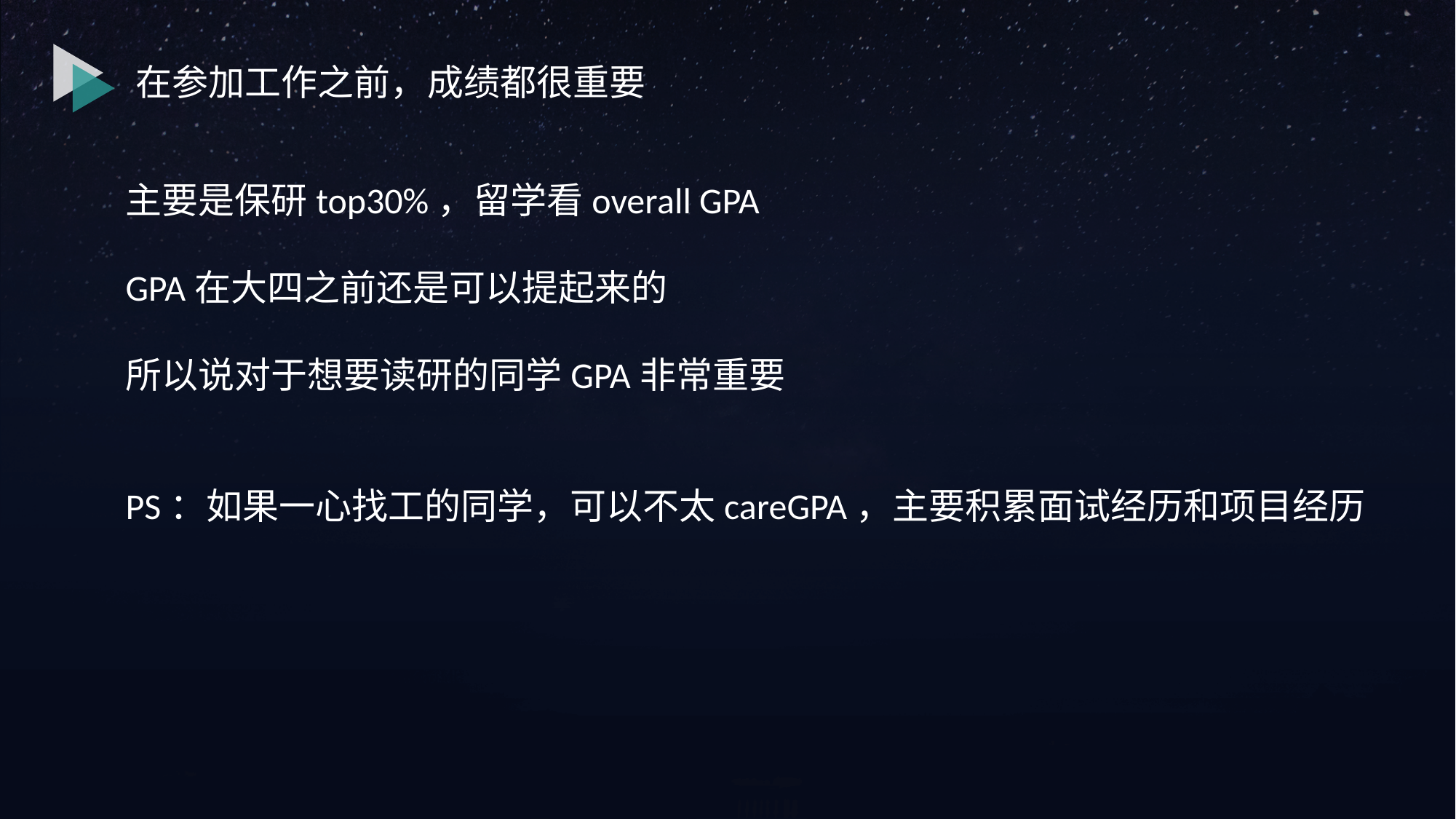

在参加工作之前，成绩都很重要
主要是保研top30%，留学看overall GPA

GPA在大四之前还是可以提起来的

所以说对于想要读研的同学GPA非常重要

PS：如果一心找工的同学，可以不太careGPA，主要积累面试经历和项目经历